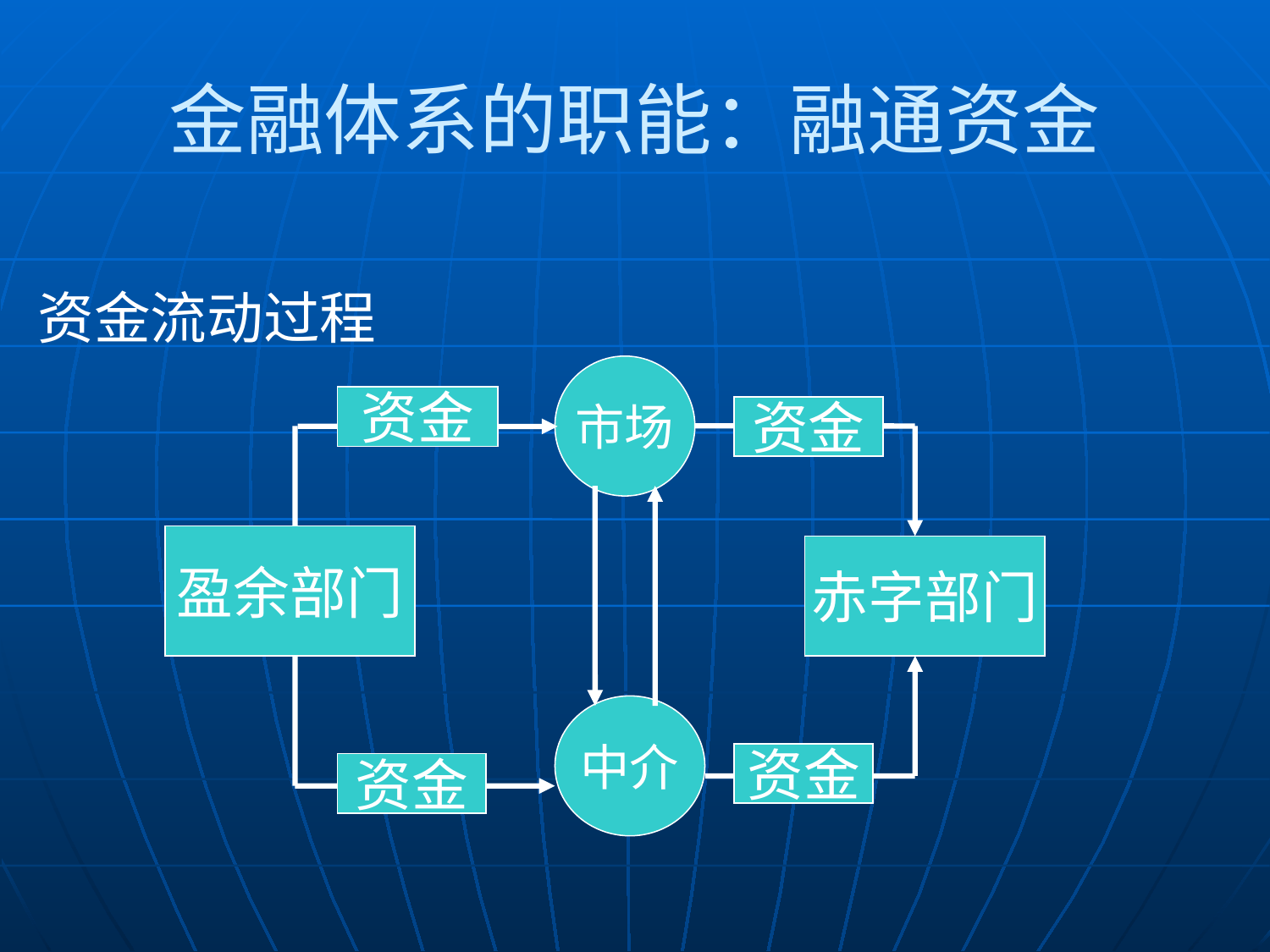

# 金融体系的职能：融通资金
资金流动过程
市场
资金
资金

盈余部门
赤字部门

中介
资金
资金